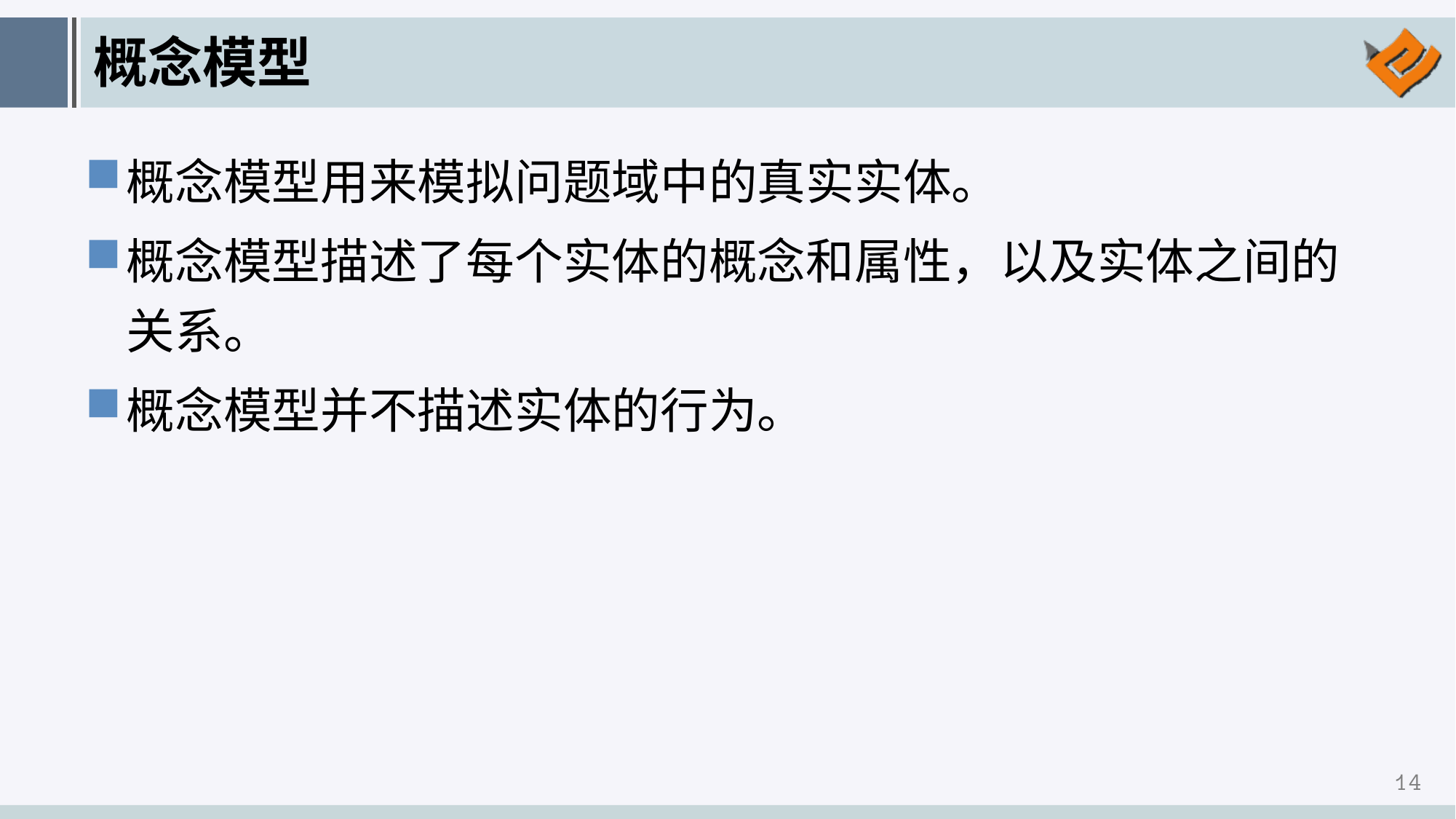

# 概念模型
概念模型用来模拟问题域中的真实实体。
概念模型描述了每个实体的概念和属性，以及实体之间的关系。
概念模型并不描述实体的行为。